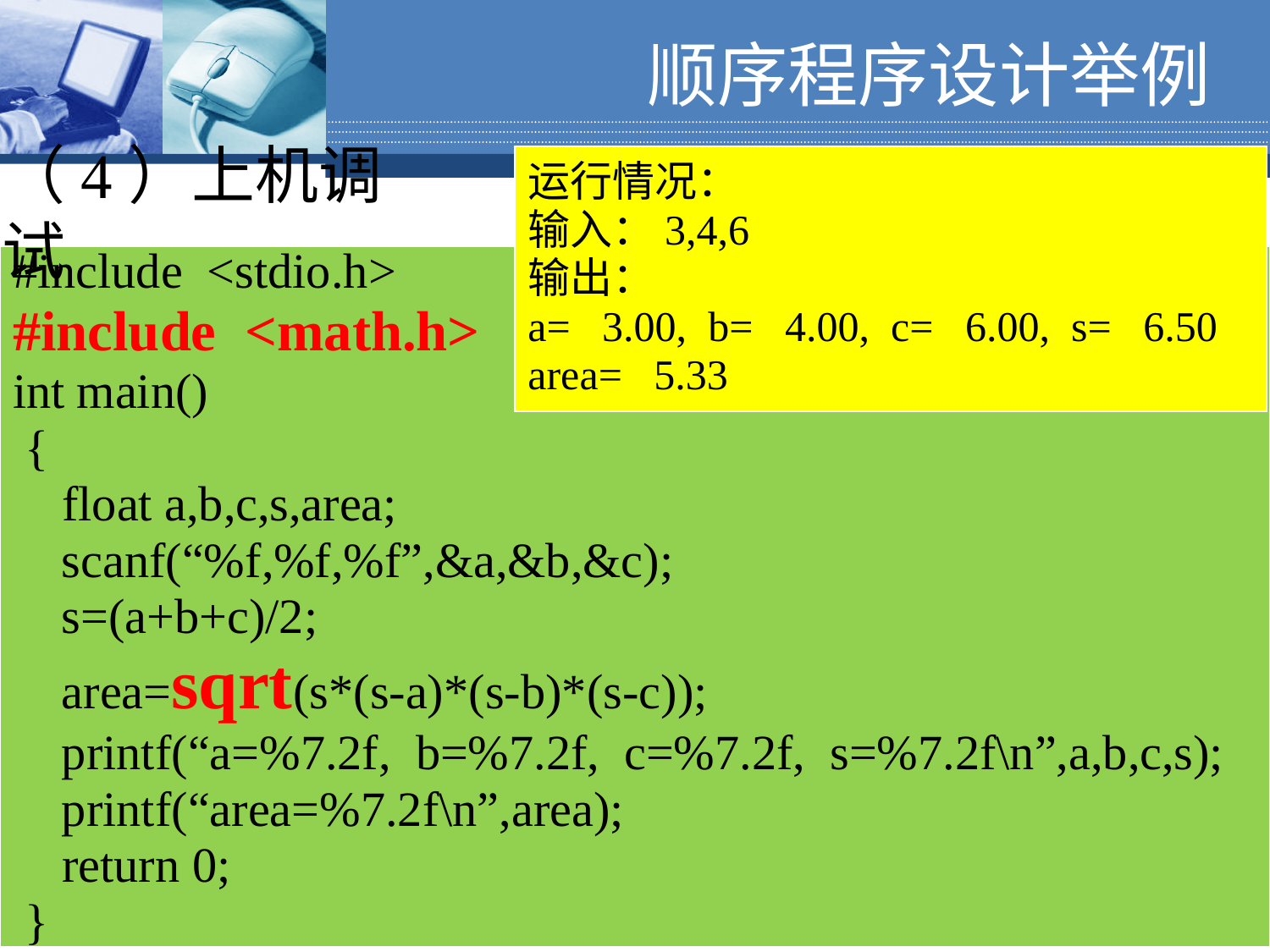

顺序程序设计举例
运行情况：
输入：3,4,6
输出：
a=   3.00,  b=   4.00,  c=   6.00,  s=   6.50
area=   5.33
（4）上机调试
#include  <stdio.h>
#include  <math.h>
int main()
 {
    float a,b,c,s,area;
    scanf(“%f,%f,%f”,&a,&b,&c);
    s=(a+b+c)/2;
    area=sqrt(s*(s-a)*(s-b)*(s-c));
    printf(“a=%7.2f,  b=%7.2f,  c=%7.2f,  s=%7.2f\n”,a,b,c,s);
    printf(“area=%7.2f\n”,area);
    return 0;
 }